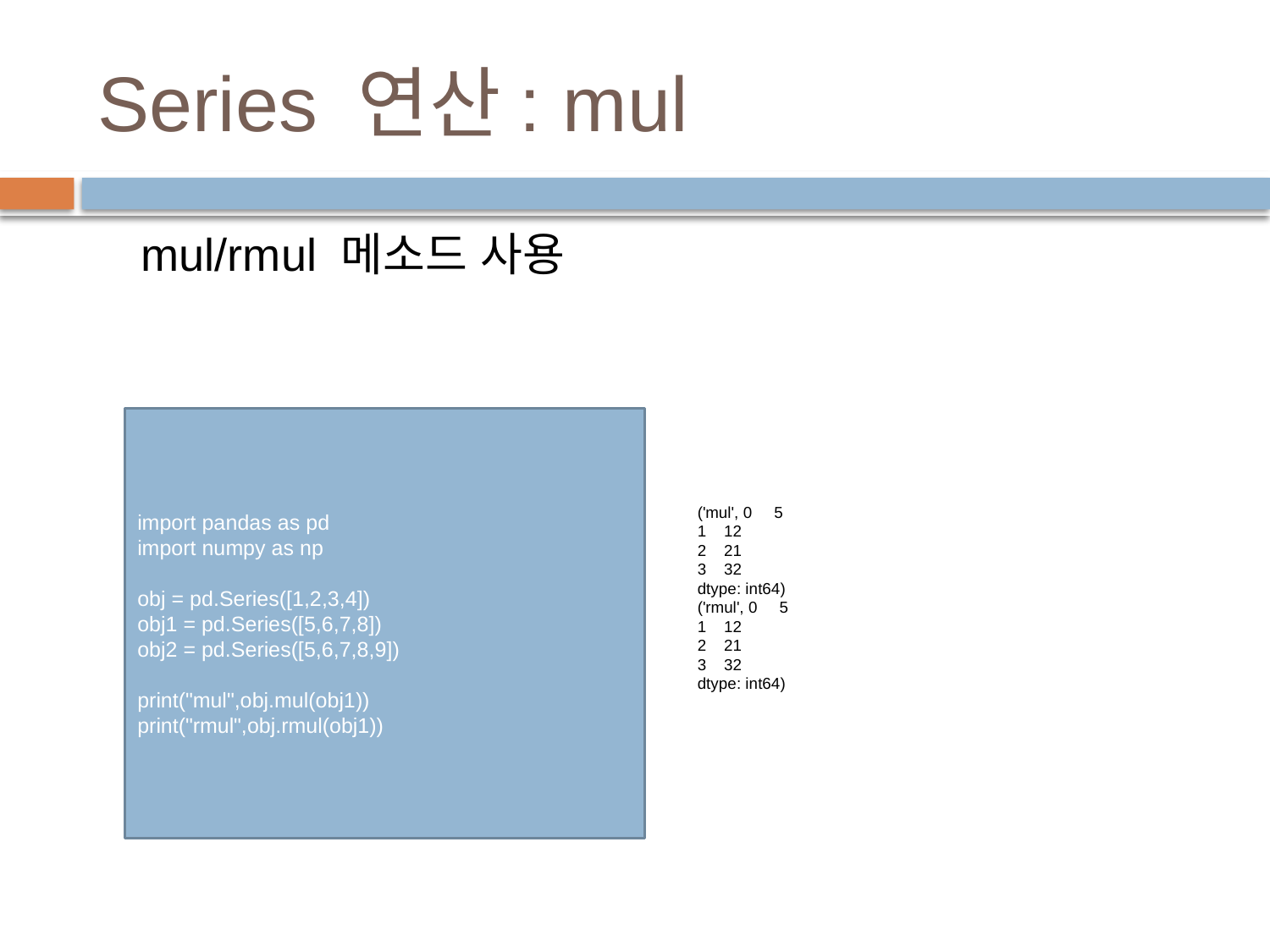

# Series 연산: mul
mul/rmul 메소드 사용
import pandas as pd
import numpy as np

obj = pd.Series([1,2,3,4])
obj1 = pd.Series([5,6,7,8])
obj2 = pd.Series([5,6,7,8,9])

print("mul",obj.mul(obj1))
print("rmul",obj.rmul(obj1))
('mul', 0     5
1    12
2    21
3    32
dtype: int64)
('rmul', 0     5
1    12
2    21
3    32
dtype: int64)